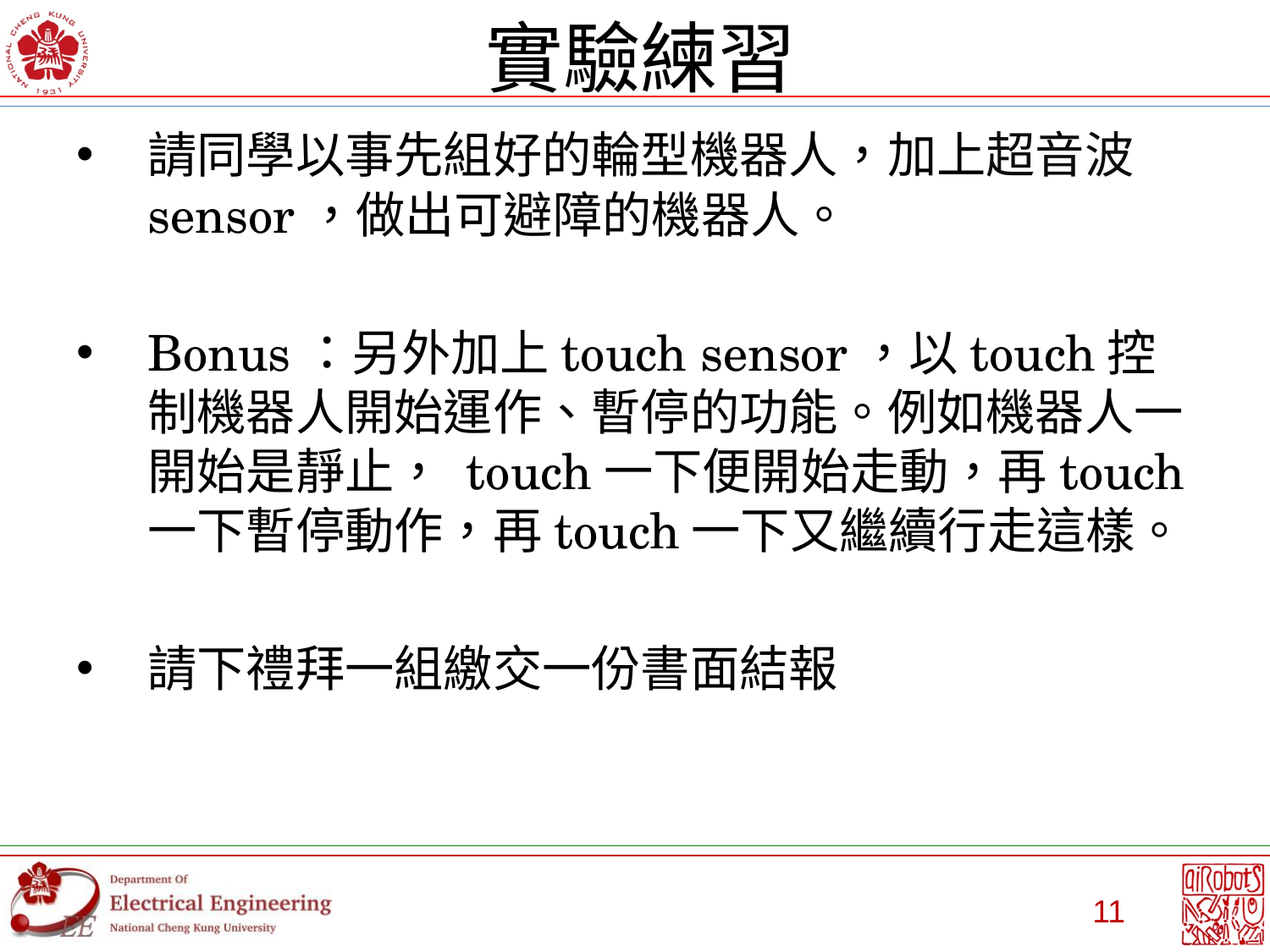

# 實驗練習
請同學以事先組好的輪型機器人，加上超音波sensor，做出可避障的機器人。

Bonus：另外加上touch sensor，以touch控制機器人開始運作、暫停的功能。例如機器人一開始是靜止， touch一下便開始走動，再touch一下暫停動作，再touch一下又繼續行走這樣。

請下禮拜一組繳交一份書面結報